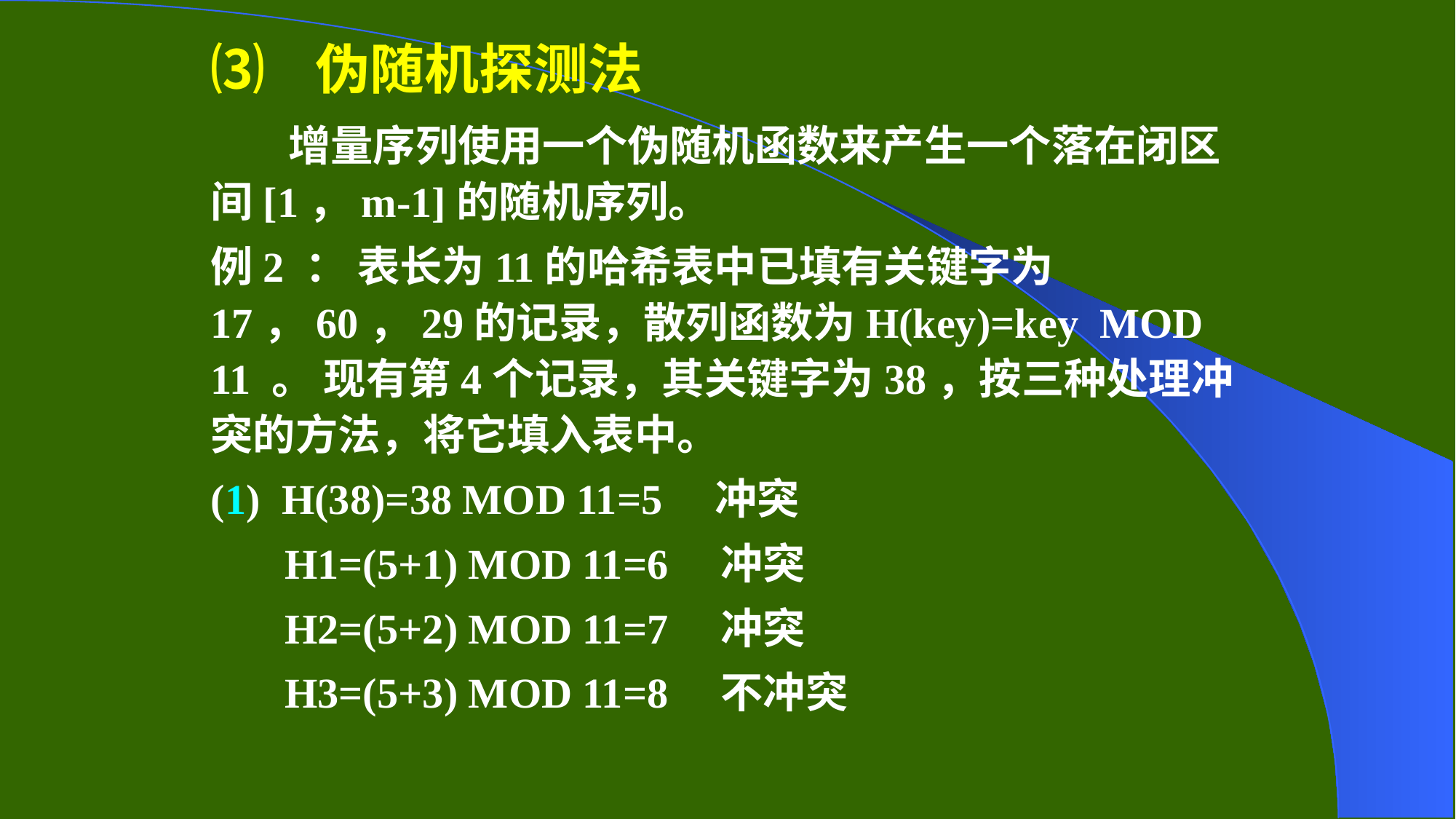

⑶   伪随机探测法
       增量序列使用一个伪随机函数来产生一个落在闭区间[1，m-1]的随机序列。
例2 ： 表长为11的哈希表中已填有关键字为17，60，29的记录，散列函数为H(key)=key  MOD  11 。 现有第4个记录，其关键字为38，按三种处理冲突的方法，将它填入表中。
(1)  H(38)=38 MOD 11=5    冲突
       H1=(5+1) MOD 11=6    冲突
       H2=(5+2) MOD 11=7    冲突
       H3=(5+3) MOD 11=8    不冲突